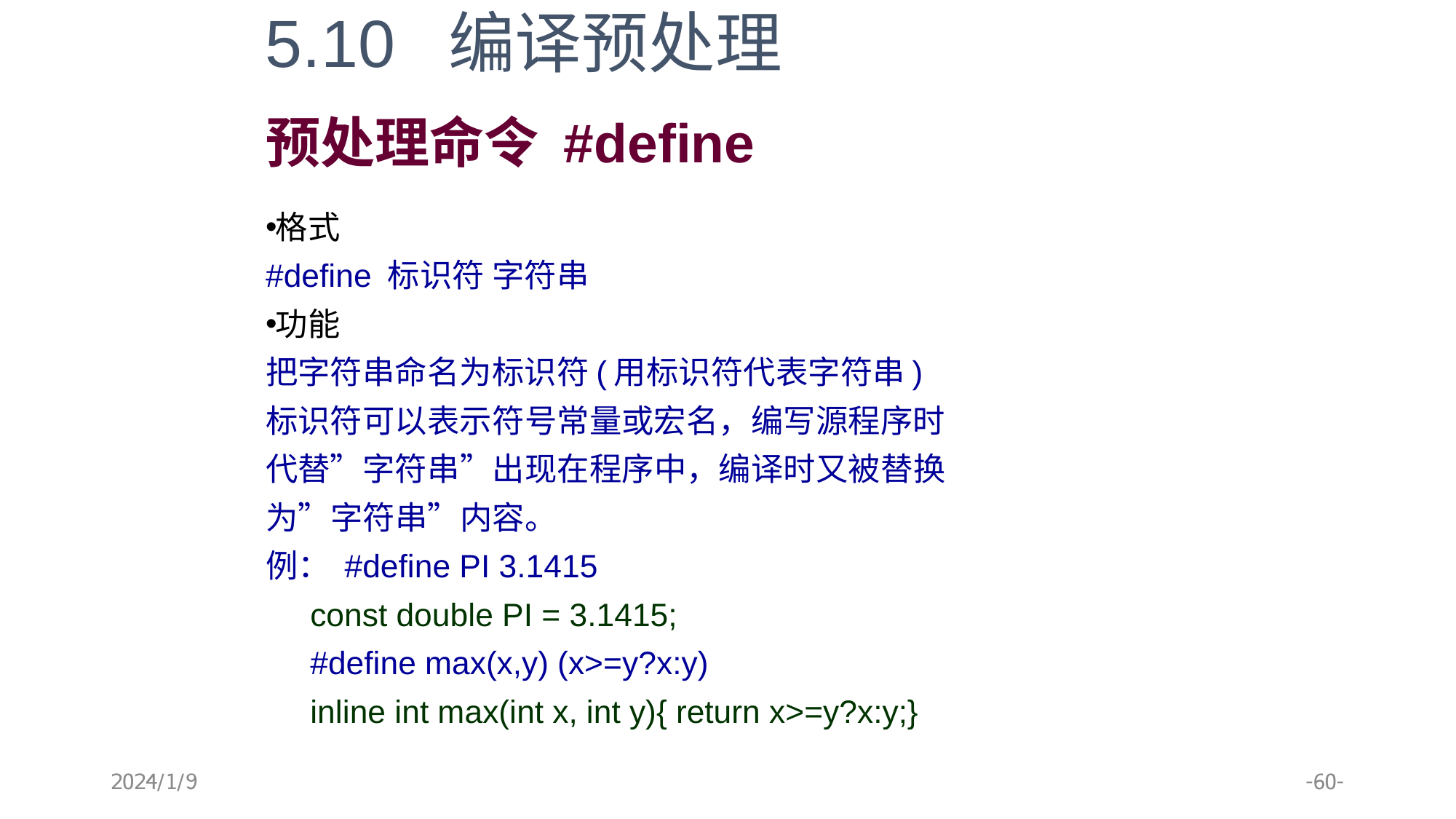

5.10  编译预处理
# 预处理命令 #define
格式
#define 标识符 字符串
功能
把字符串命名为标识符(用标识符代表字符串)
标识符可以表示符号常量或宏名，编写源程序时
代替”字符串”出现在程序中，编译时又被替换
为”字符串”内容。
例： #define PI 3.1415
     const double PI = 3.1415;
     #define max(x,y) (x>=y?x:y)
     inline int max(int x, int y){ return x>=y?x:y;}

2024/1/9
-60-